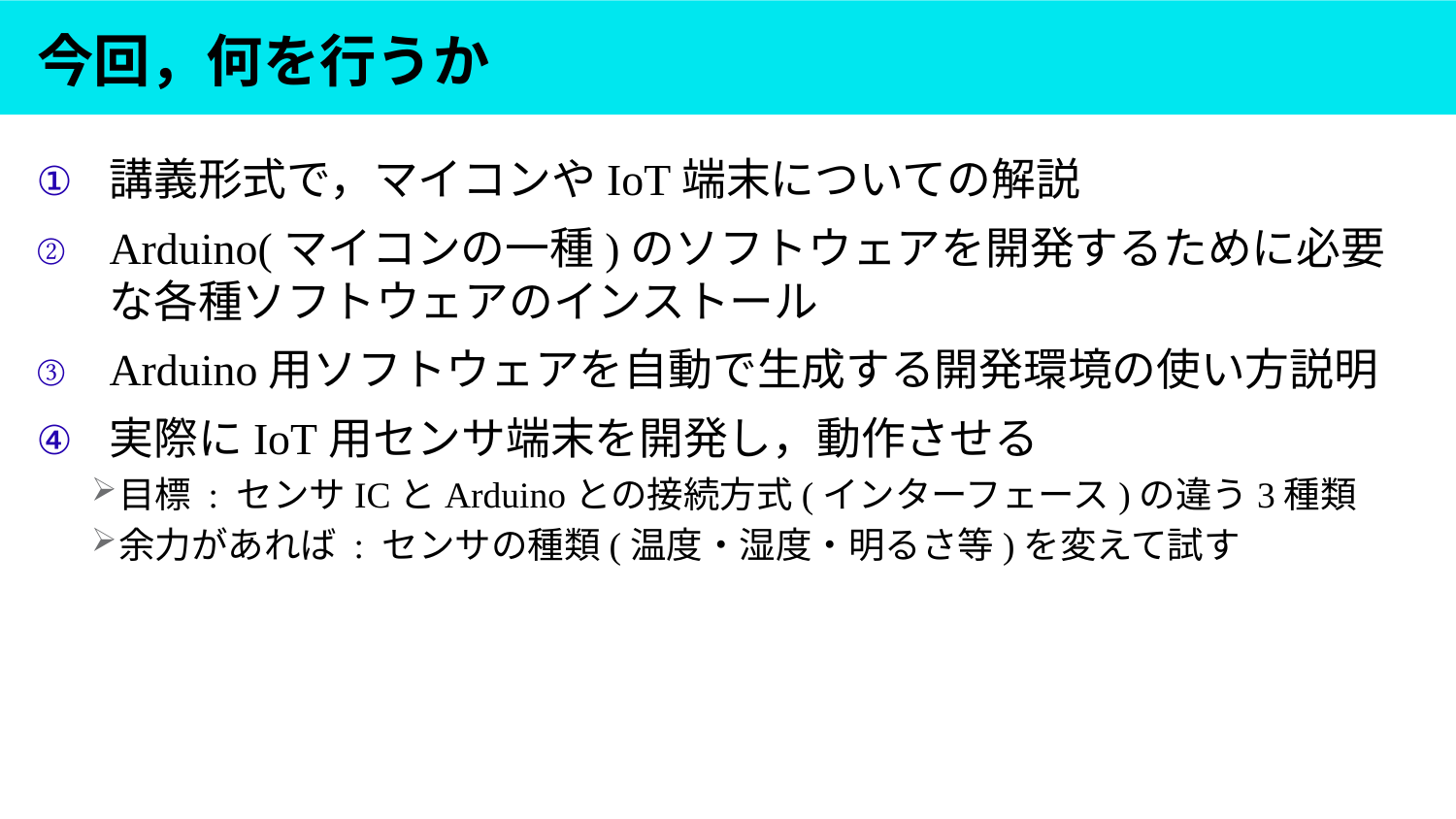

# 今回，何を行うか
講義形式で，マイコンやIoT端末についての解説
Arduino(マイコンの一種)のソフトウェアを開発するために必要な各種ソフトウェアのインストール
Arduino用ソフトウェアを自動で生成する開発環境の使い方説明
実際にIoT用センサ端末を開発し，動作させる
目標 : センサICとArduinoとの接続方式(インターフェース)の違う3種類
余力があれば : センサの種類(温度・湿度・明るさ等)を変えて試す